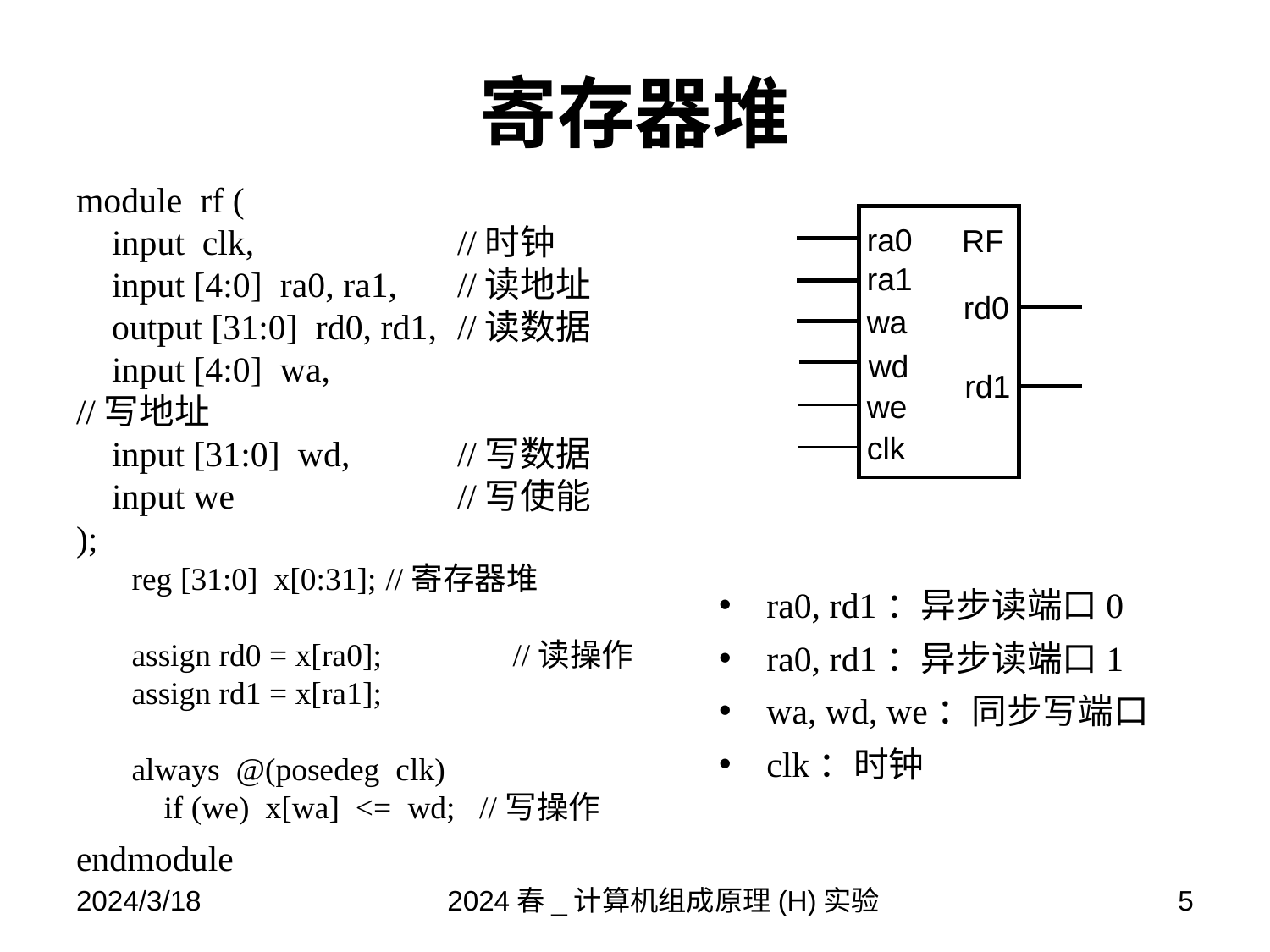

# 寄存器堆
module  rf (
    input  clk,		//时钟
    input [4:0]  ra0, ra1,	//读地址
    output [31:0]  rd0, rd1,	//读数据
    input [4:0]  wa,		//写地址
    input [31:0]  wd,	//写数据
    input we		//写使能
);
reg [31:0]  x[0:31]; 	//寄存器堆

assign rd0 = x[ra0]; 	//读操作
assign rd1 = x[ra1];

always  @(posedeg  clk)
    if (we)  x[wa]  <=  wd;   //写操作
endmodule

RF
ra0
ra1
wa
wd
we
clk
rd0
rd1
ra0, rd1：异步读端口0
ra0, rd1：异步读端口1
wa, wd, we：同步写端口
clk：时钟
2024/3/18
2024春_计算机组成原理(H)实验
5